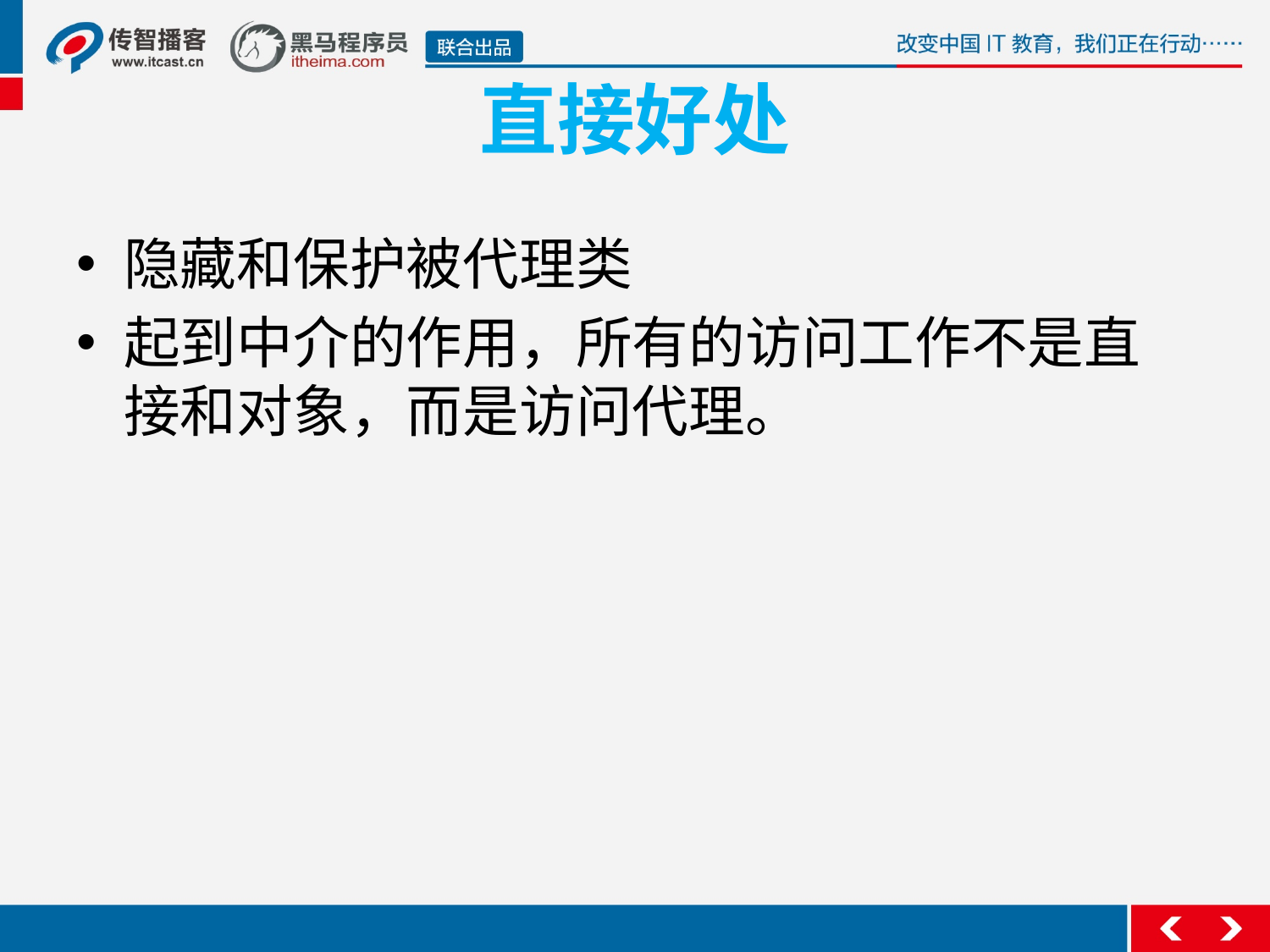

# 直接好处
隐藏和保护被代理类
起到中介的作用，所有的访问工作不是直接和对象，而是访问代理。